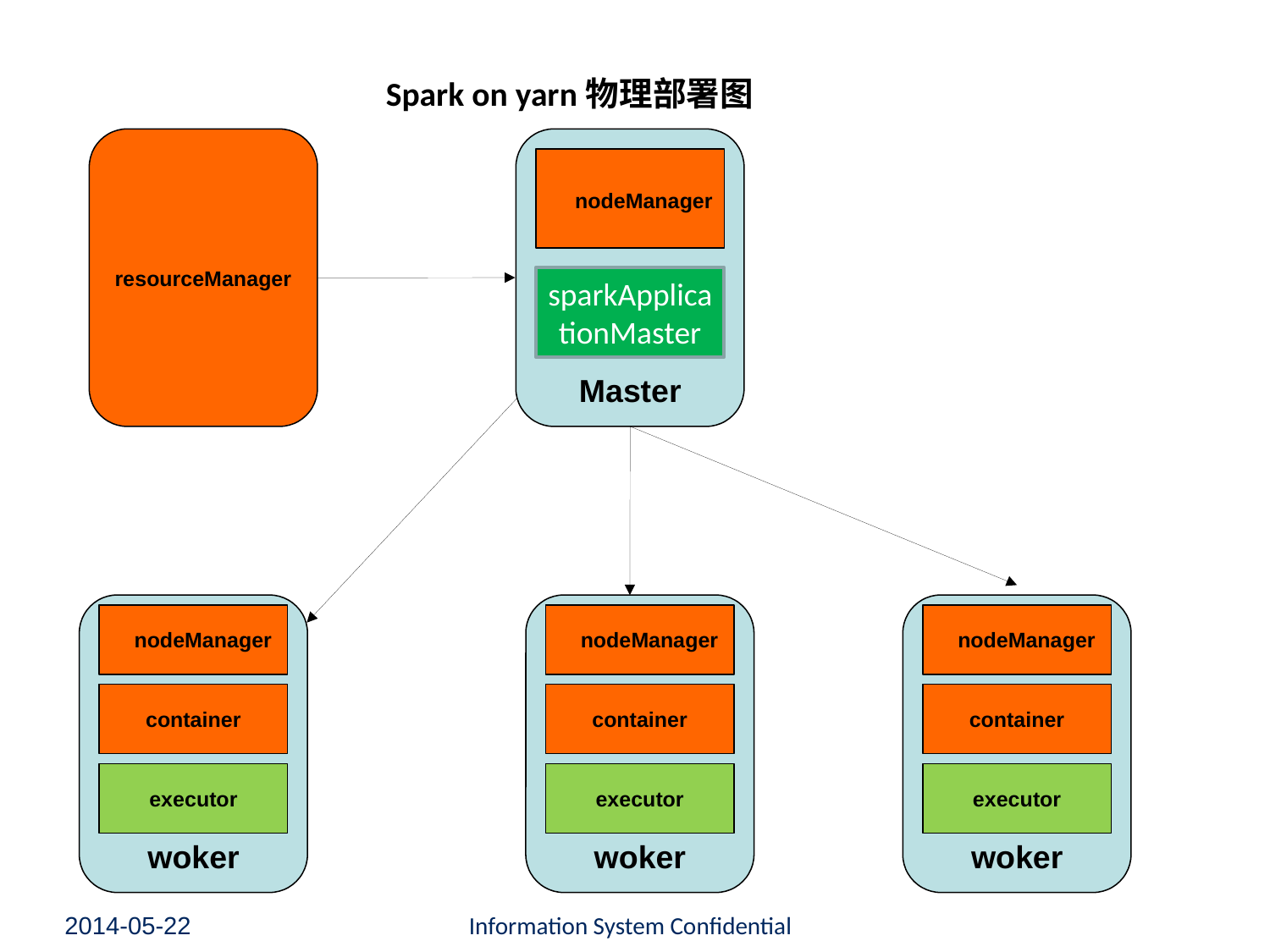

Spark on yarn物理部署图

resourceManager

Master

    nodeManager

sparkApplicationMaster

woker

woker

woker

    nodeManager

    nodeManager

    nodeManager

container

container

container

executor

executor

executor
8